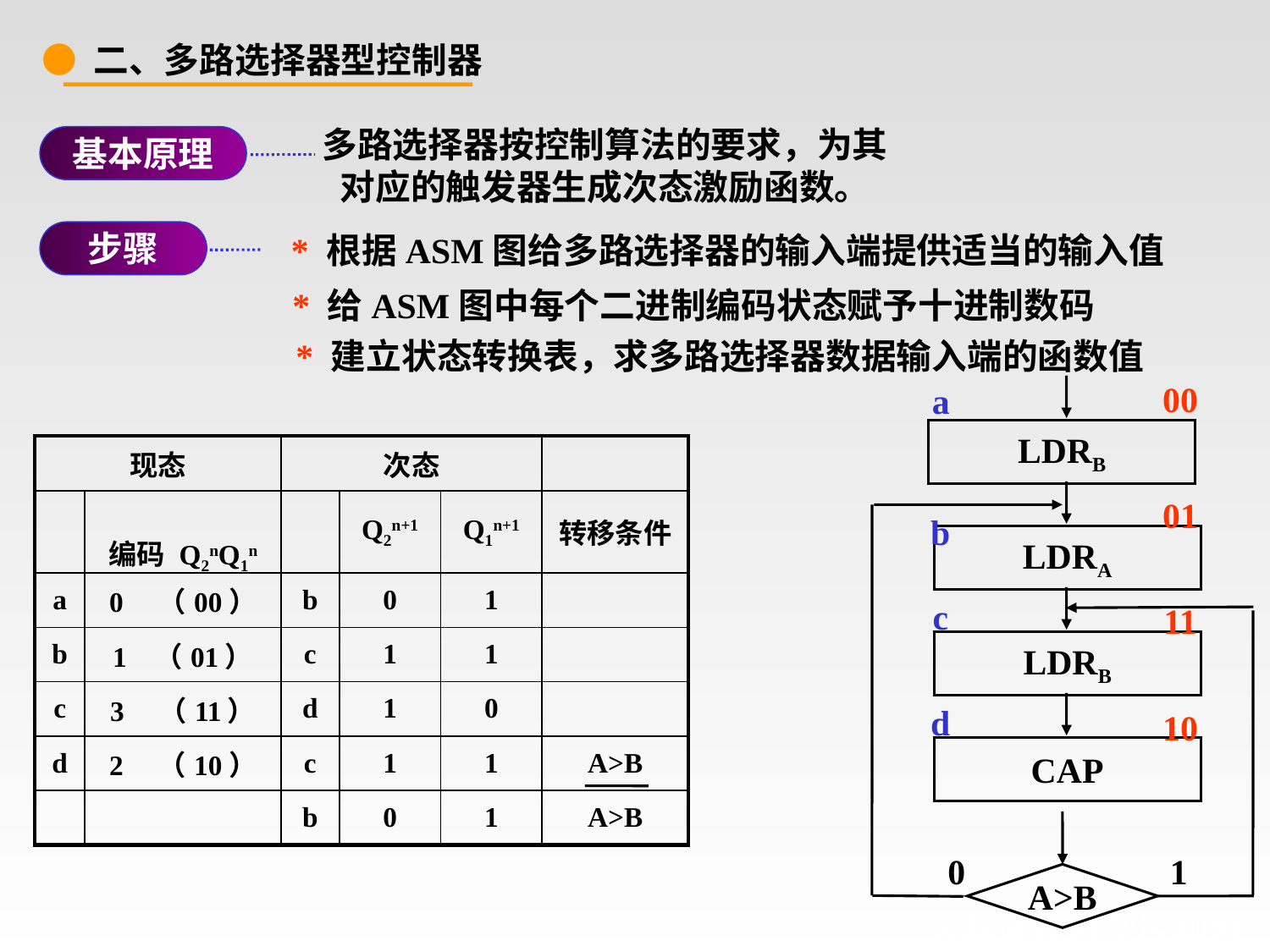

● 二、多路选择器型控制器

多路选择器按控制算法的要求，为其对应的触发器生成次态激励函数。
基本原理

步骤

* 根据ASM图给多路选择器的输入端提供适当的输入值
* 给ASM图中每个二进制编码状态赋予十进制数码
* 建立状态转换表，求多路选择器数据输入端的函数值
00
01
11
10
a
b
c
d

LDRB

LDRA

LDRB

CAP

0
1
A>B

| 现态 |  | 次态 |  |  |  |
| --- | --- | --- | --- | --- | --- |
|  | 编码 Q2nQ1n |  | Q2n+1 | Q1n+1 | 转移条件 |
| a | 0 （00） | b | 0 | 1 |  |
| b | 1 （01） | c | 1 | 1 |  |
| c | 3 （11） | d | 1 | 0 |  |
| d | 2 （10） | c | 1 | 1 | A>B |
|  |  | b | 0 | 1 | A>B |

# 多路选择器型控制器